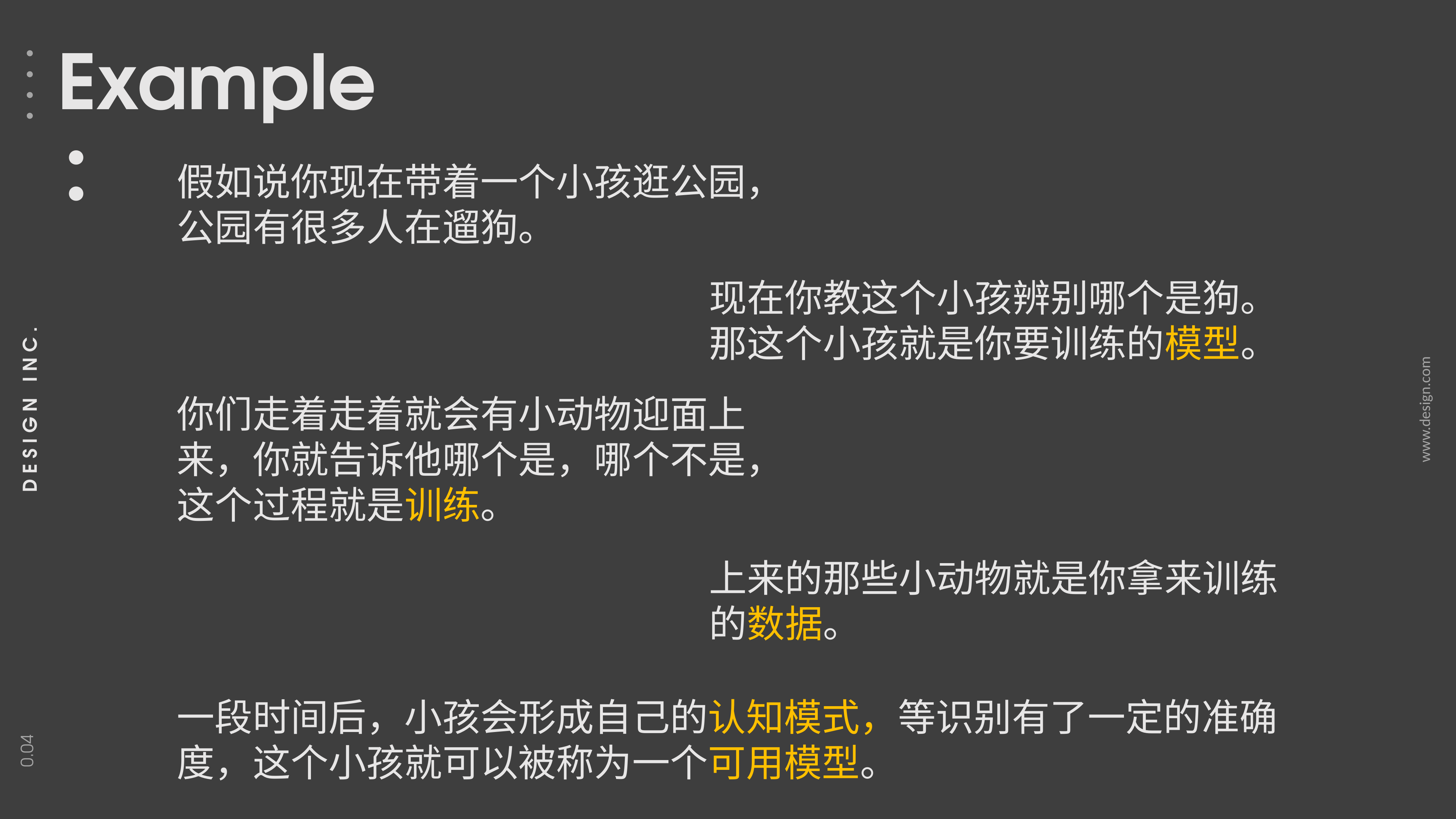

Example：
假如说你现在带着一个小孩逛公园，公园有很多人在遛狗。
现在你教这个小孩辨别哪个是狗。那这个小孩就是你要训练的模型。
你们走着走着就会有小动物迎面上来，你就告诉他哪个是，哪个不是，这个过程就是训练。
上来的那些小动物就是你拿来训练的数据。
一段时间后，小孩会形成自己的认知模式，等识别有了一定的准确度，这个小孩就可以被称为一个可用模型。